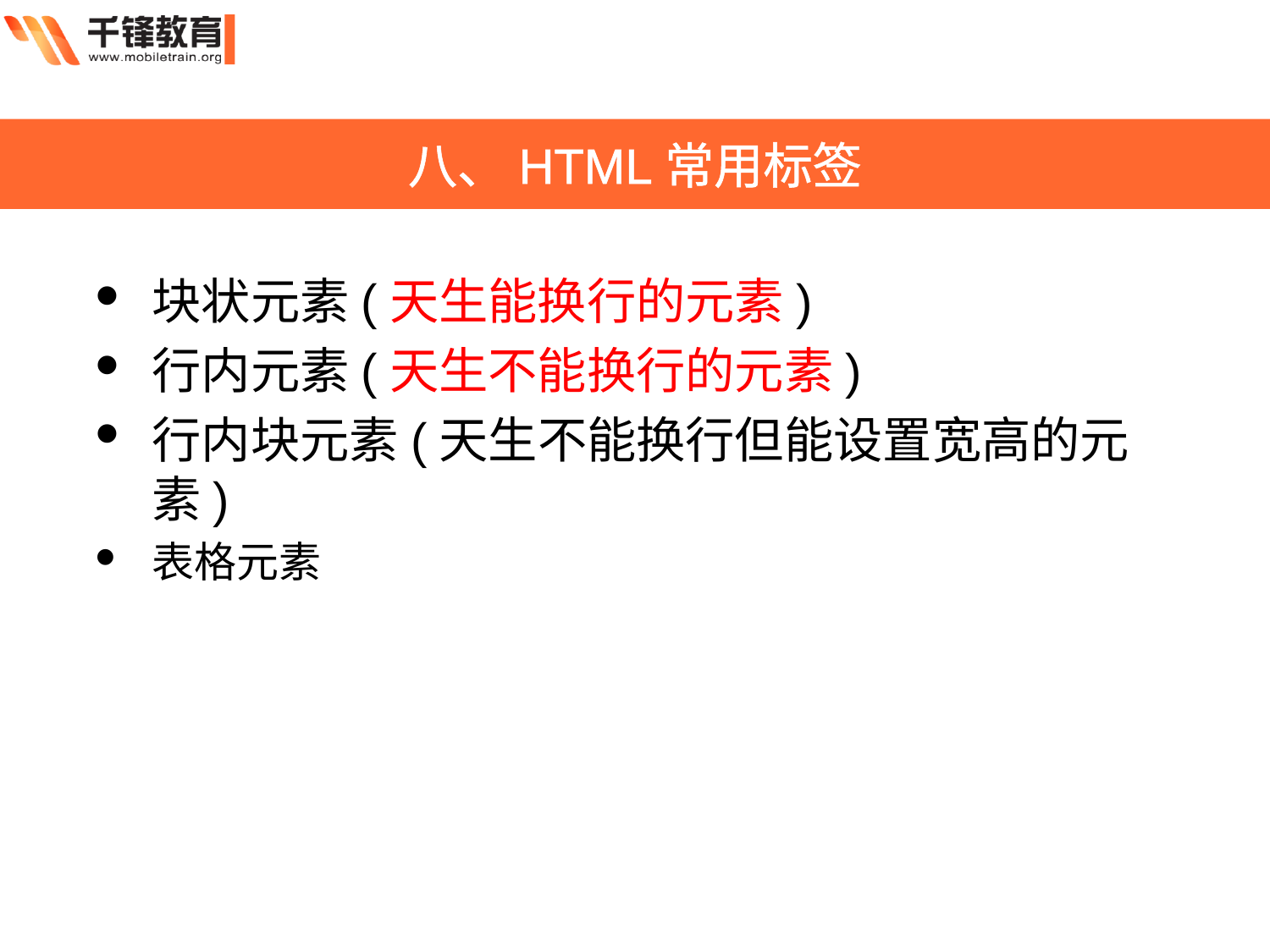

八、HTML常用标签
块状元素(天生能换行的元素)
行内元素(天生不能换行的元素)
行内块元素(天生不能换行但能设置宽高的元素)
表格元素